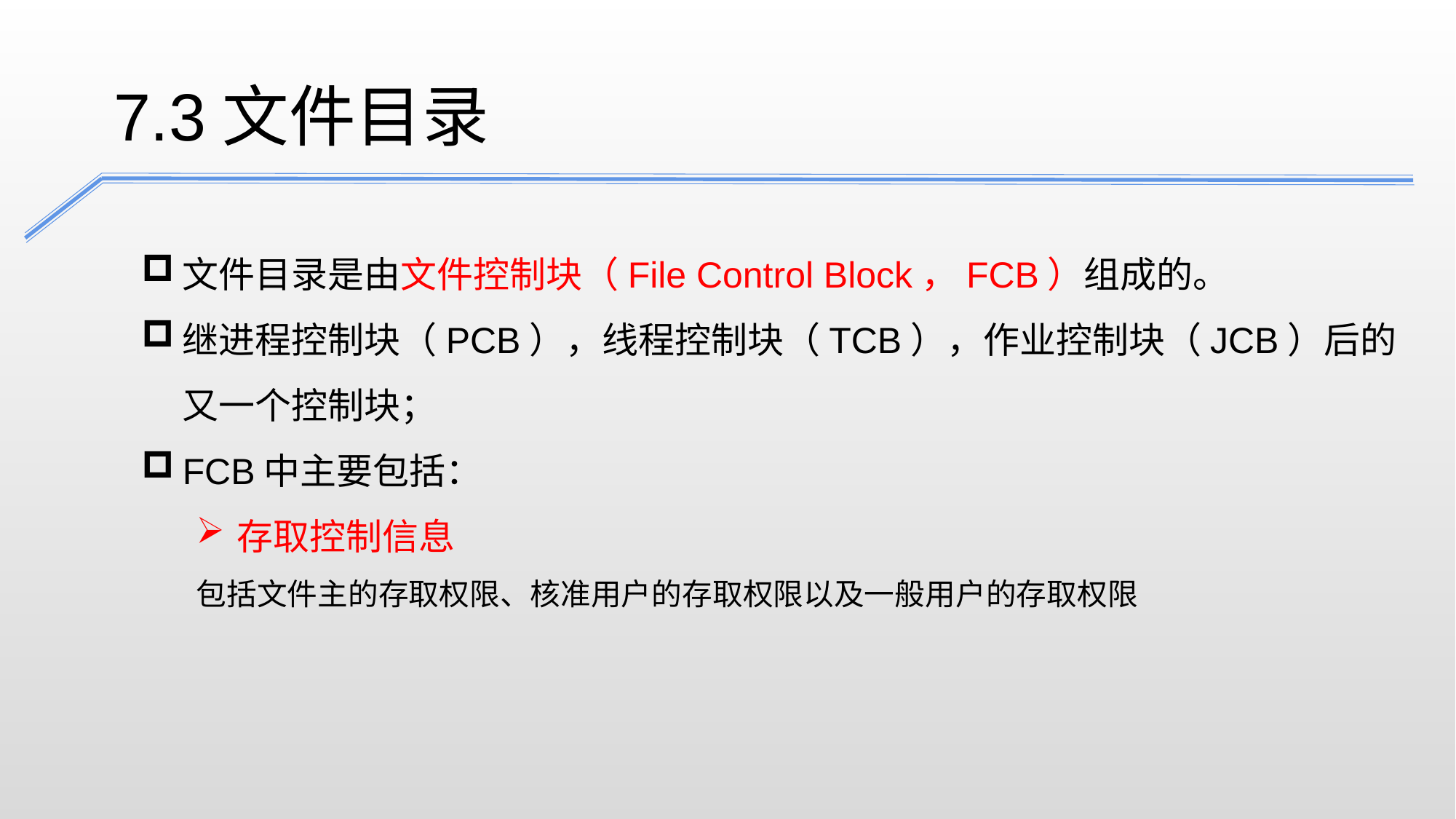

7.3文件目录
文件目录是由文件控制块（File Control Block，FCB）组成的。
继进程控制块（PCB），线程控制块（TCB），作业控制块（JCB）后的又一个控制块；
FCB中主要包括：
存取控制信息
包括文件主的存取权限、核准用户的存取权限以及一般用户的存取权限